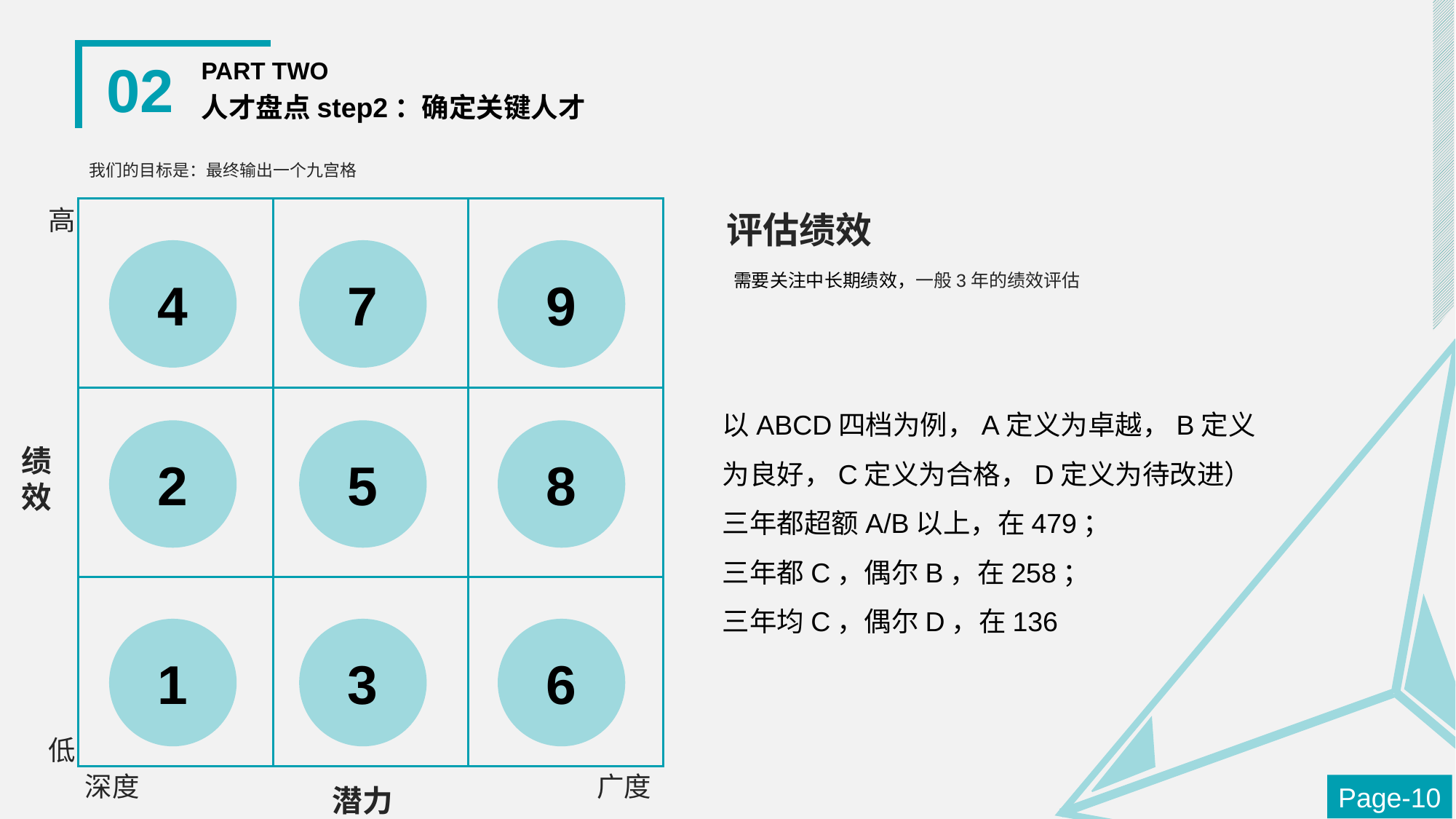

02
PART TWO
人才盘点step2：确定关键人才
我们的目标是：最终输出一个九宫格
高

评估绩效
4
7
9
需要关注中长期绩效，一般3年的绩效评估
以ABCD四档为例，A定义为卓越，B定义为良好，C定义为合格，D定义为待改进）
三年都超额A/B以上，在479；
三年都C，偶尔B，在258；
三年均C，偶尔D，在136

2
5
8
绩效

1
3
6
低
深度
广度
Page-10
潜力